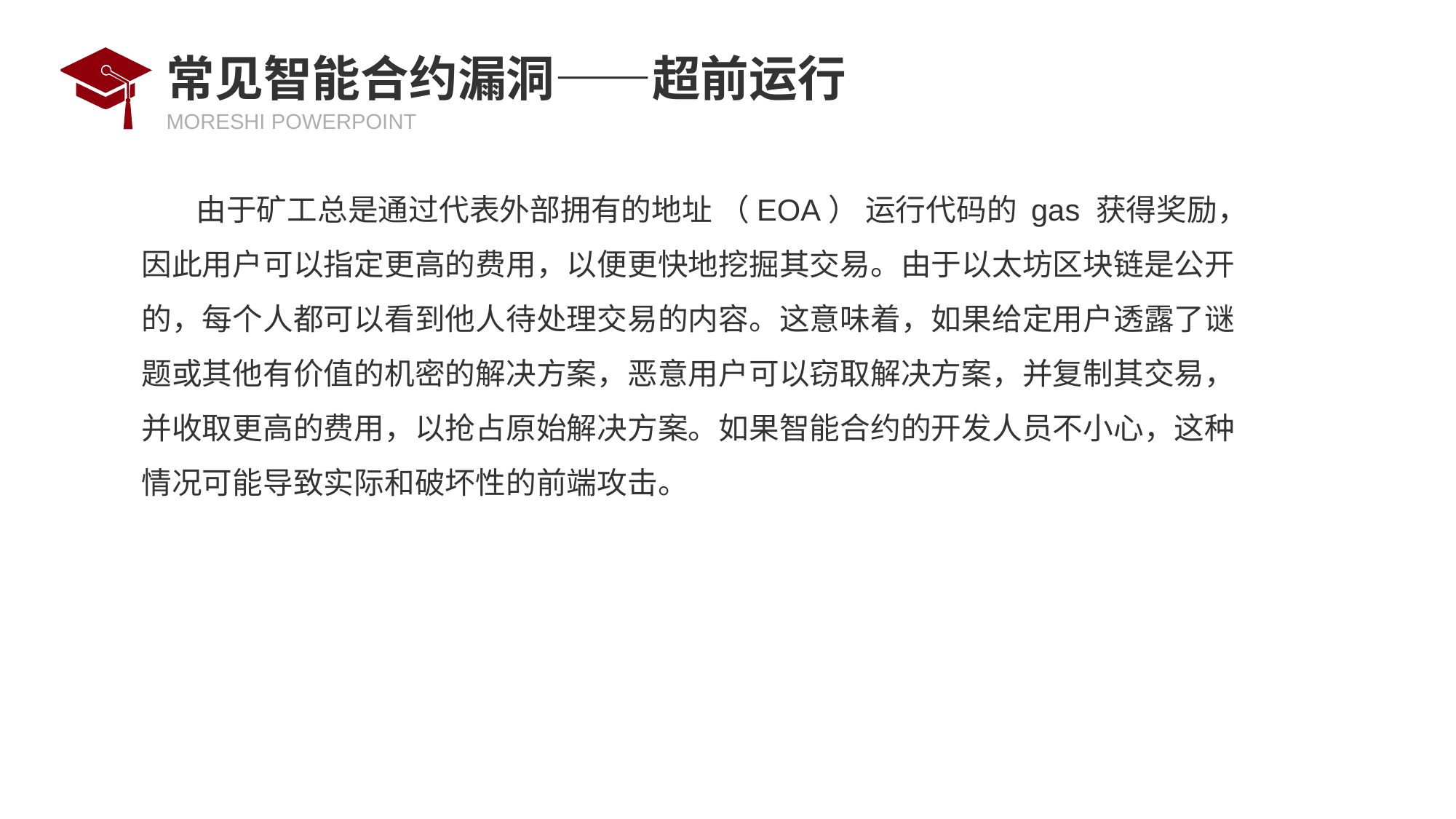

# 常见智能合约漏洞——超前运行
由于矿工总是通过代表外部拥有的地址 （EOA） 运行代码的 gas 获得奖励，因此用户可以指定更高的费用，以便更快地挖掘其交易。由于以太坊区块链是公开的，每个人都可以看到他人待处理交易的内容。这意味着，如果给定用户透露了谜题或其他有价值的机密的解决方案，恶意用户可以窃取解决方案，并复制其交易，并收取更高的费用，以抢占原始解决方案。如果智能合约的开发人员不小心，这种情况可能导致实际和破坏性的前端攻击。